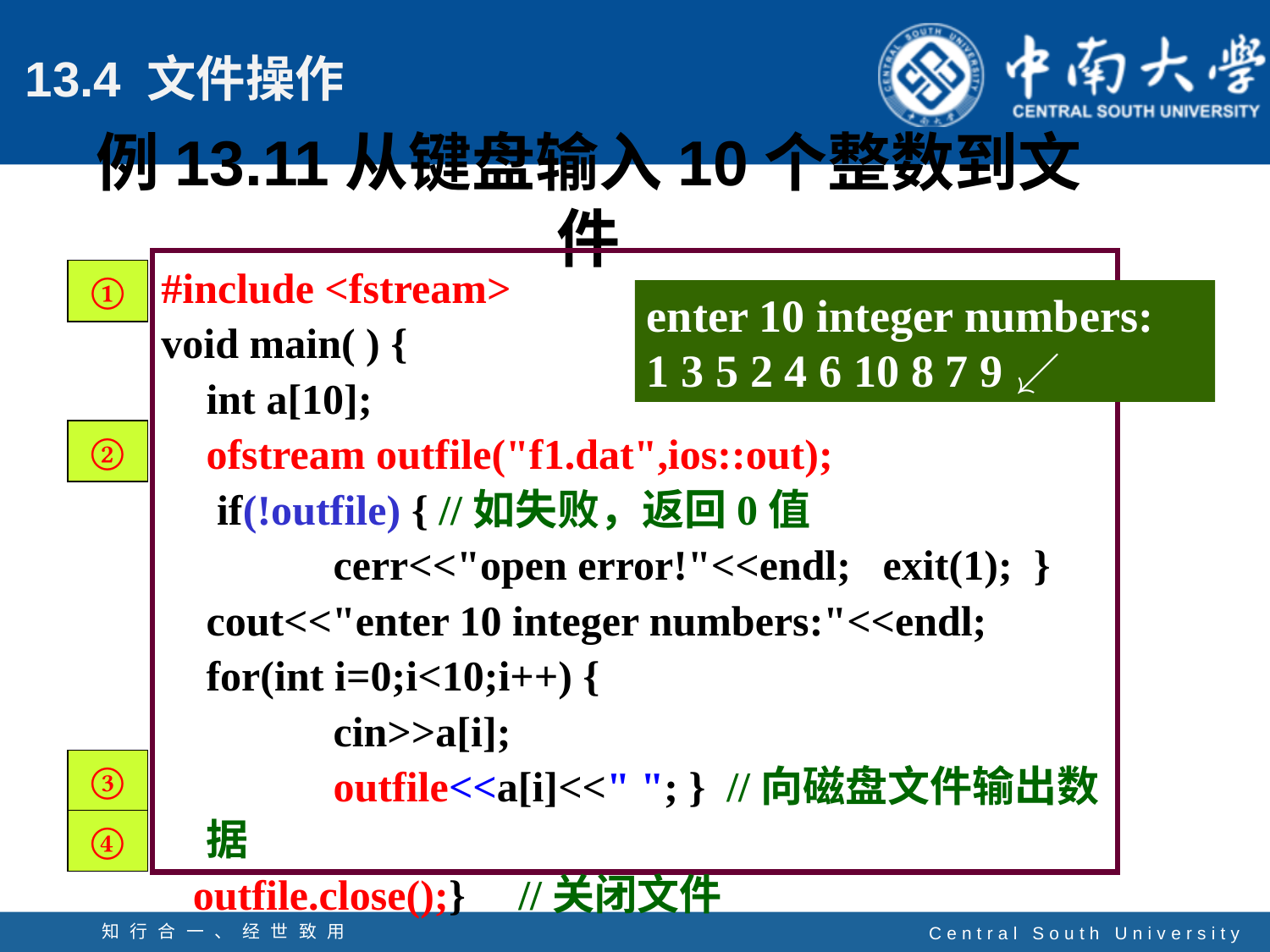

例13.11从键盘输入10个整数到文件
#include <fstream>
void main( ) {
	int a[10];
	ofstream outfile("f1.dat",ios::out);
	 if(!outfile) { //如失败，返回0值
		cerr<<"open error!"<<endl;   exit(1);  }
 	cout<<"enter 10 integer numbers:"<<endl;
 	for(int i=0;i<10;i++) {
		cin>>a[i];
  		outfile<<a[i]<<" "; }  //向磁盘文件输出数据
   outfile.close();}     //关闭文件
①
enter 10 integer numbers:
1 3 5 2 4 6 10 8 7 9 ↙
②
③
④

知行合一、经世致用
自强不息 厚德载物
Central South University
32